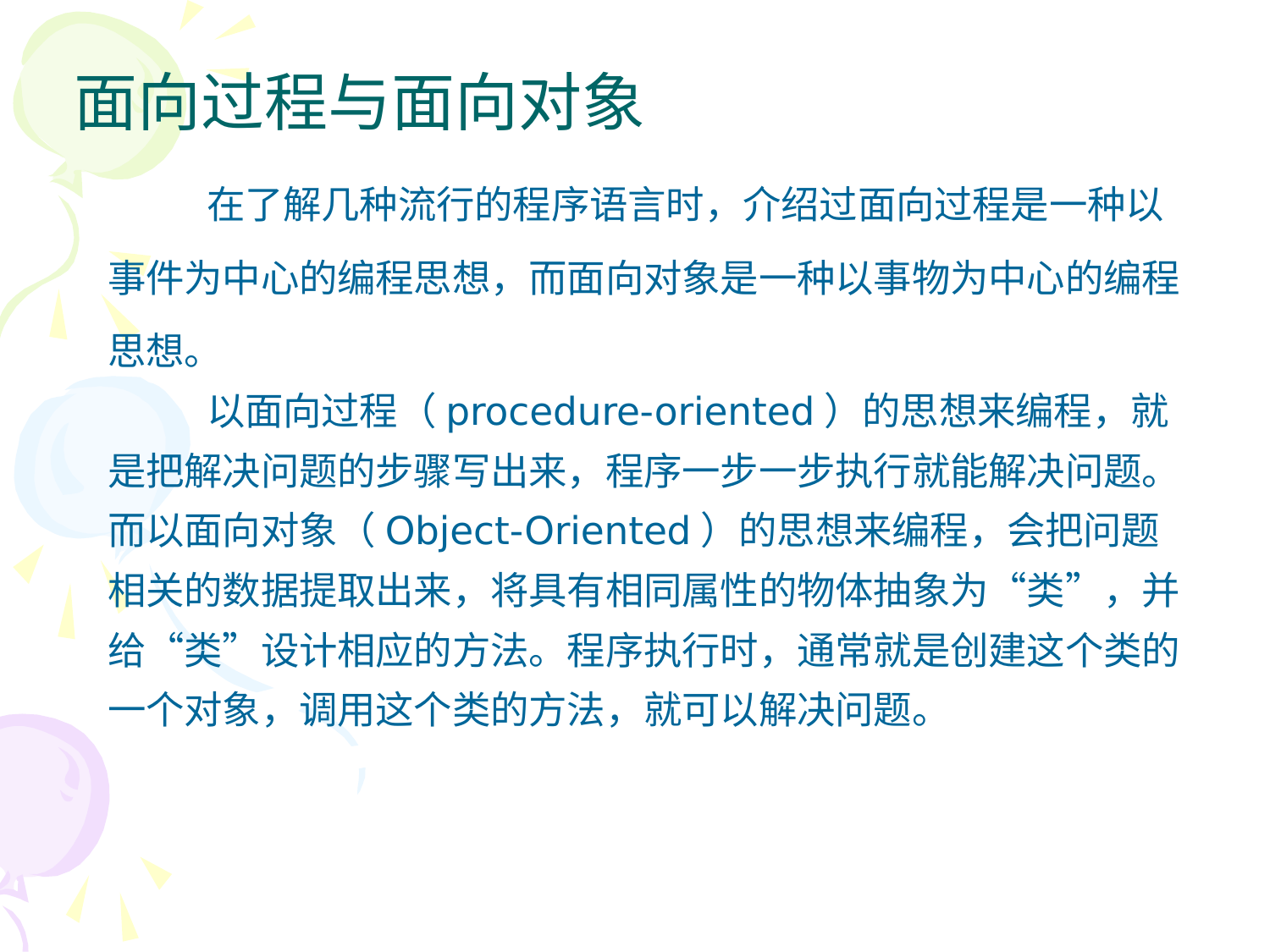

# 面向过程与面向对象
在了解几种流行的程序语言时，介绍过面向过程是一种以事件为中心的编程思想，而面向对象是一种以事物为中心的编程思想。
以面向过程（procedure-oriented）的思想来编程，就是把解决问题的步骤写出来，程序一步一步执行就能解决问题。而以面向对象（Object-Oriented）的思想来编程，会把问题相关的数据提取出来，将具有相同属性的物体抽象为“类”，并给“类”设计相应的方法。程序执行时，通常就是创建这个类的一个对象，调用这个类的方法，就可以解决问题。